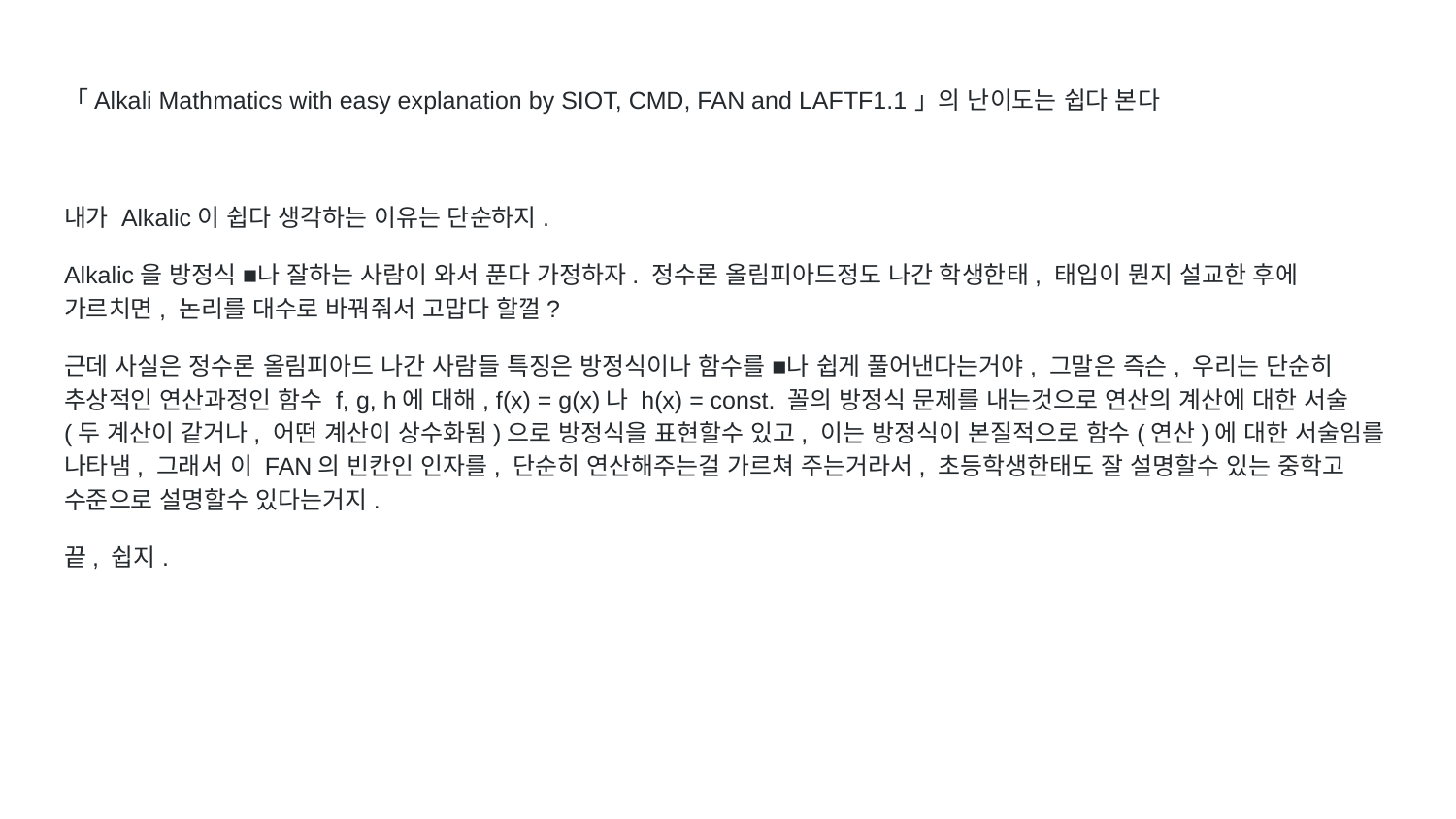

# 「Alkali Mathmatics with easy explanation by SIOT, CMD, FAN and LAFTF1.1」의 난이도는 쉽다 본다
내가 Alkalic이 쉽다 생각하는 이유는 단순하지.
Alkalic을 방정식 ■나 잘하는 사람이 와서 푼다 가정하자. 정수론 올림피아드정도 나간 학생한태, 태입이 뭔지 설교한 후에 가르치면, 논리를 대수로 바꿔줘서 고맙다 할껄?
근데 사실은 정수론 올림피아드 나간 사람들 특징은 방정식이나 함수를 ■나 쉽게 풀어낸다는거야, 그말은 즉슨, 우리는 단순히 추상적인 연산과정인 함수 f, g, h에 대해, f(x) = g(x)나 h(x) = const. 꼴의 방정식 문제를 내는것으로 연산의 계산에 대한 서술 (두 계산이 같거나, 어떤 계산이 상수화됨)으로 방정식을 표현할수 있고, 이는 방정식이 본질적으로 함수(연산)에 대한 서술임를 나타냄, 그래서 이 FAN의 빈칸인 인자를, 단순히 연산해주는걸 가르쳐 주는거라서, 초등학생한태도 잘 설명할수 있는 중학고 수준으로 설명할수 있다는거지.
끝, 쉽지.